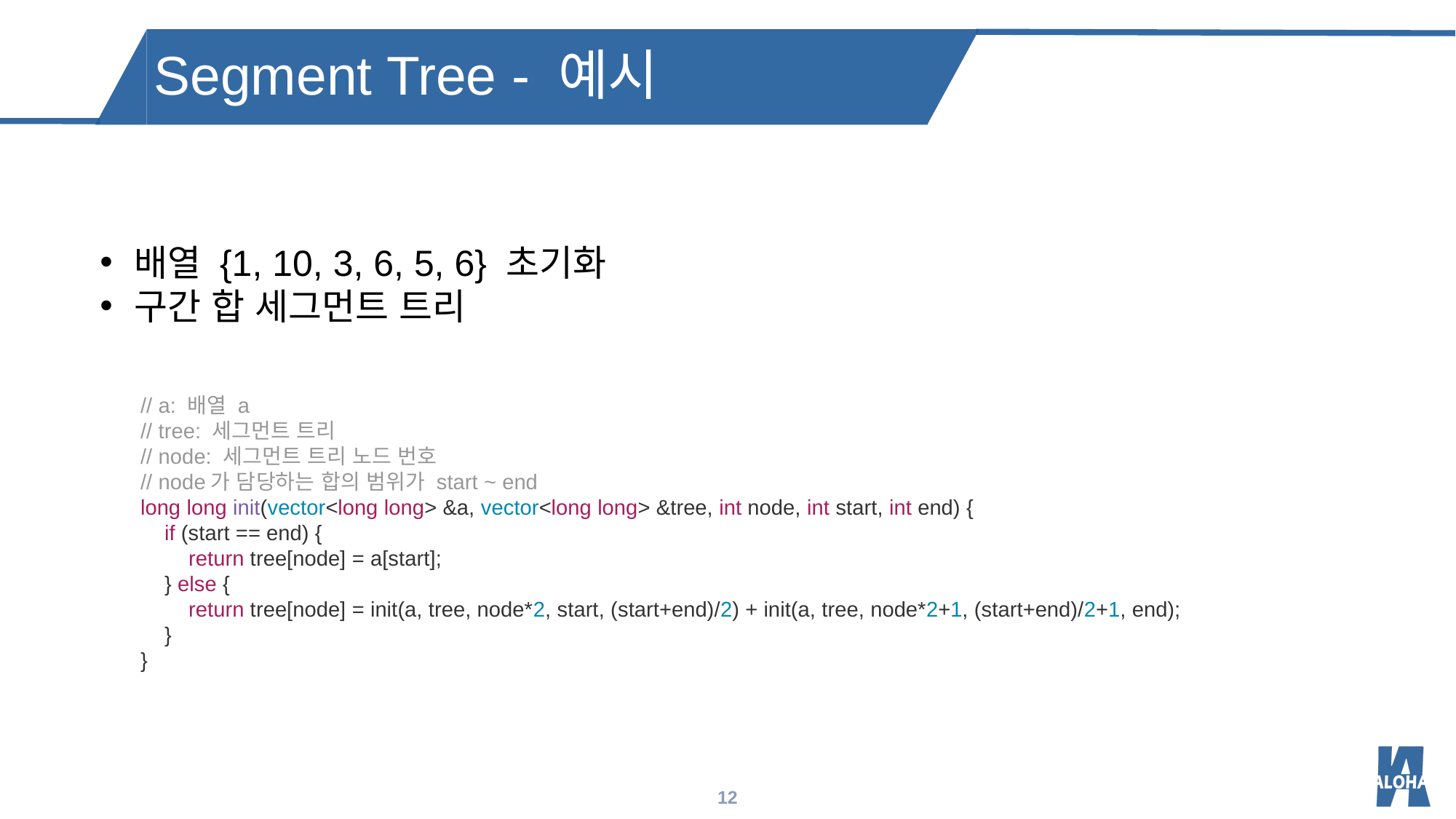

Segment Tree - 예시
배열 {1, 10, 3, 6, 5, 6} 초기화
구간 합 세그먼트 트리
// a: 배열 a
// tree: 세그먼트 트리
// node: 세그먼트 트리 노드 번호
// node가 담당하는 합의 범위가 start ~ end
long long init(vector<long long> &a, vector<long long> &tree, int node, int start, int end) {
    if (start == end) {
        return tree[node] = a[start];
    } else {
        return tree[node] = init(a, tree, node*2, start, (start+end)/2) + init(a, tree, node*2+1, (start+end)/2+1, end);
    }
}
12